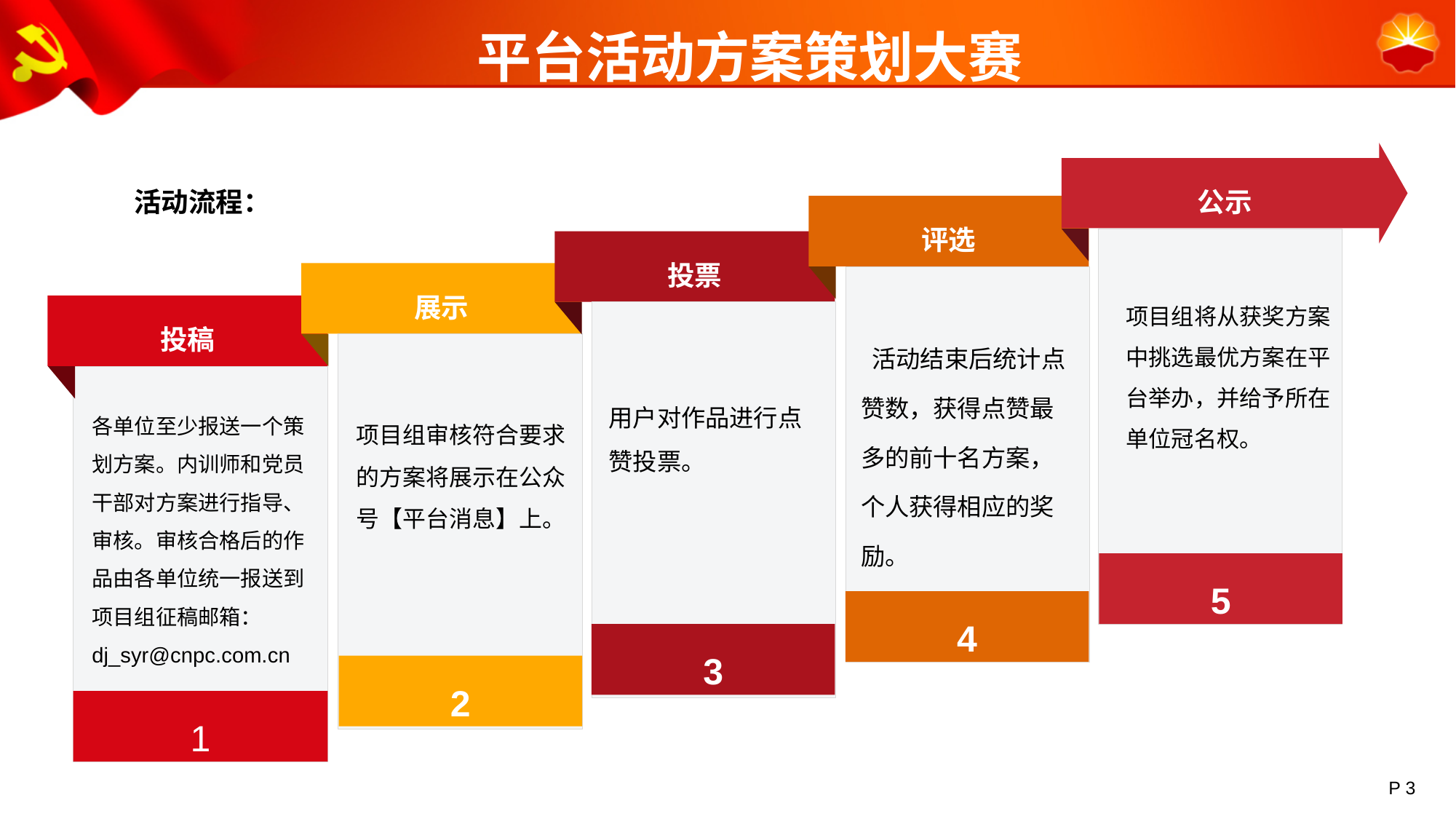

# 平台活动方案策划大赛
公示
评选

投票
展示

项目组将从获奖方案中挑选最优方案在平台举办，并给予所在单位冠名权。
投稿

 活动结束后统计点赞数，获得点赞最多的前十名方案，个人获得相应的奖励。

各单位至少报送一个策划方案。内训师和党员干部对方案进行指导、审核。审核合格后的作品由各单位统一报送到项目组征稿邮箱：dj_syr@cnpc.com.cn
项目组审核符合要求的方案将展示在公众号【平台消息】上。
5
4
3
2
1
活动流程：
用户对作品进行点赞投票。